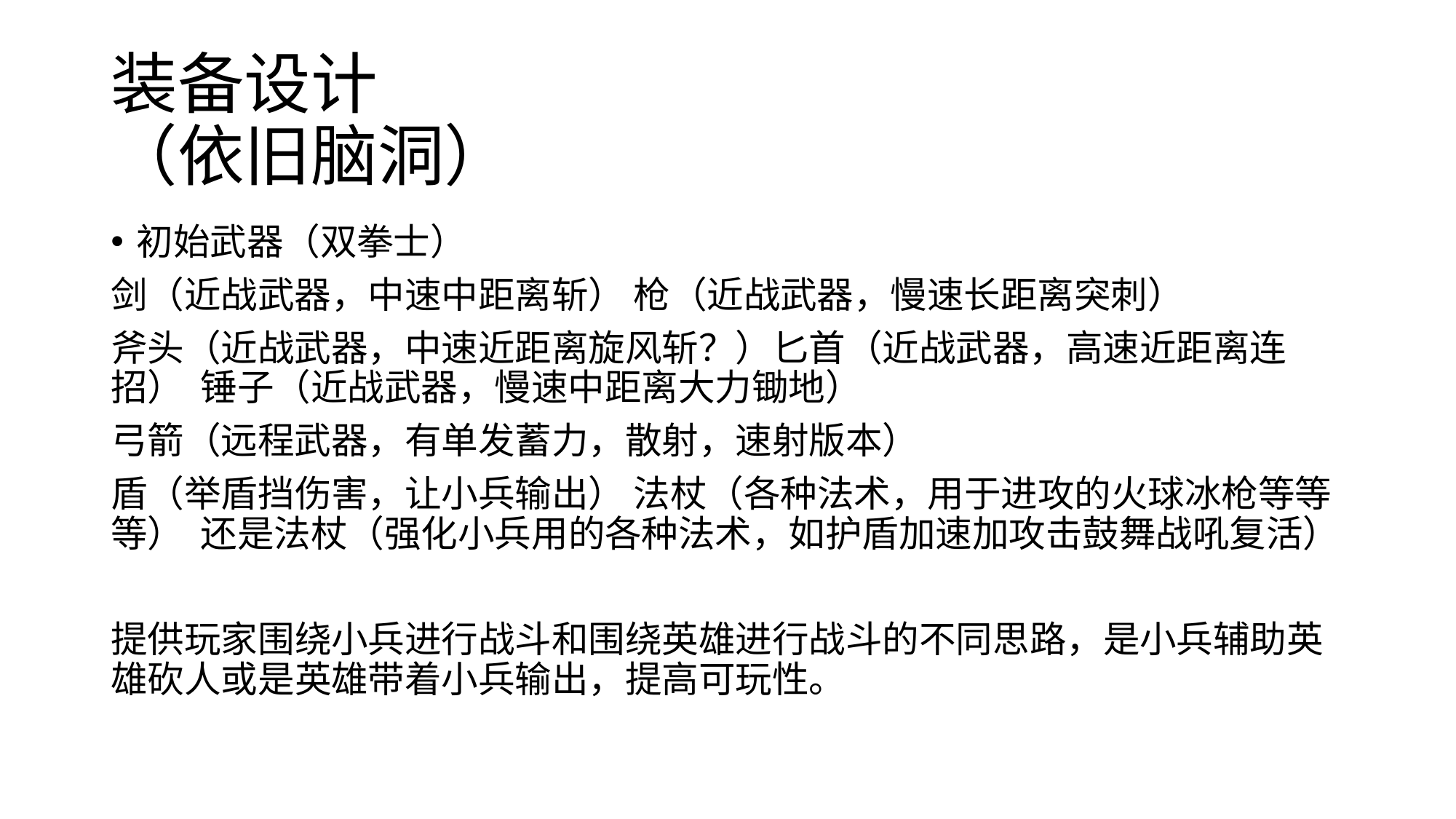

# 装备设计 （依旧脑洞）
初始武器（双拳士）
剑（近战武器，中速中距离斩） 枪（近战武器，慢速长距离突刺）
斧头（近战武器，中速近距离旋风斩？）匕首（近战武器，高速近距离连招）  锤子（近战武器，慢速中距离大力锄地）
弓箭（远程武器，有单发蓄力，散射，速射版本）
盾（举盾挡伤害，让小兵输出） 法杖（各种法术，用于进攻的火球冰枪等等等）  还是法杖（强化小兵用的各种法术，如护盾加速加攻击鼓舞战吼复活）

提供玩家围绕小兵进行战斗和围绕英雄进行战斗的不同思路，是小兵辅助英雄砍人或是英雄带着小兵输出，提高可玩性。